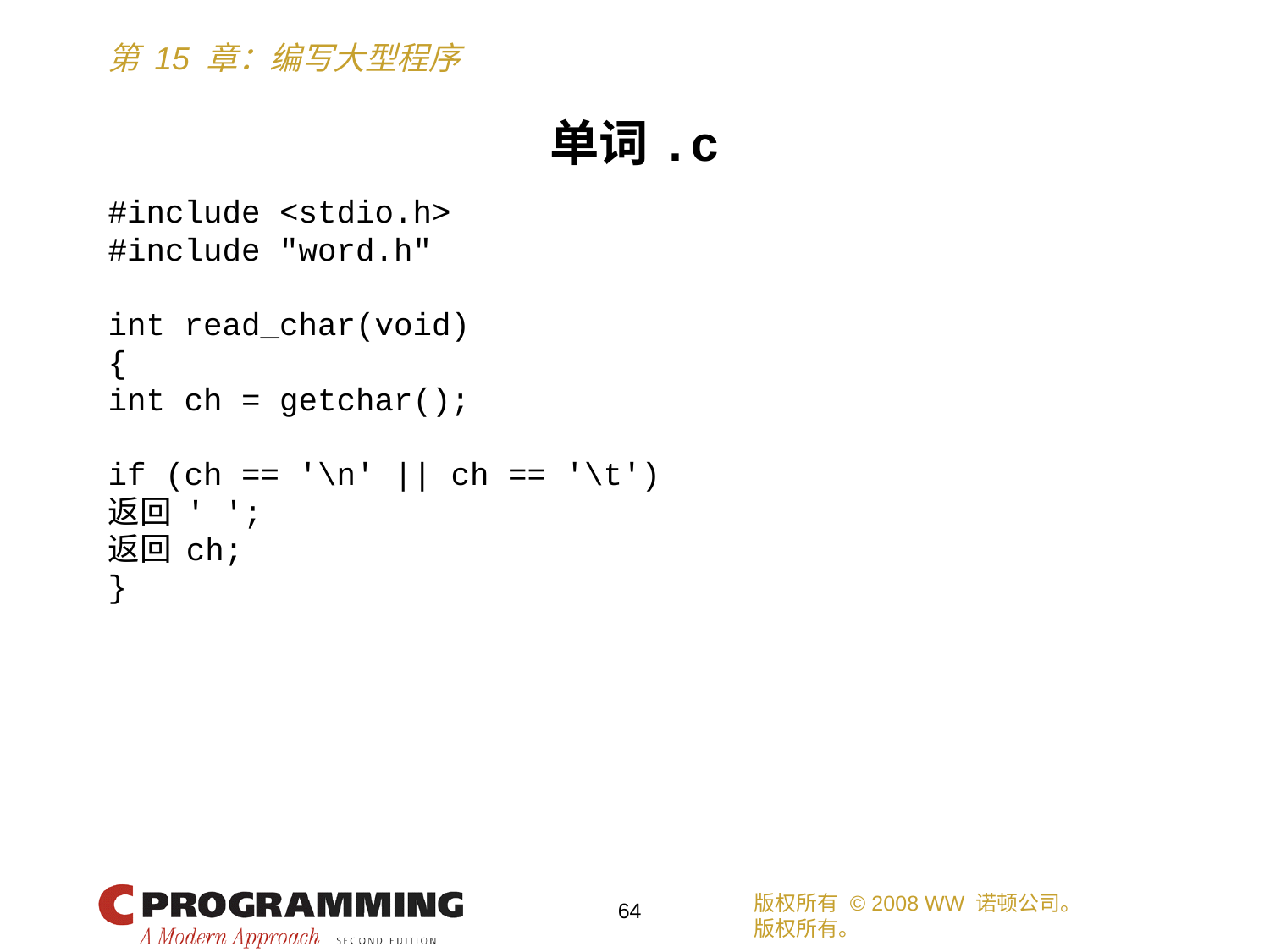

单词.c

#include <stdio.h>
#include "word.h"

int read_char(void)
{
int ch = getchar();

if (ch == '\n' || ch == '\t')
返回 ' ';
返回 ch;
}
版权所有 © 2008 WW 诺顿公司。
版权所有。
64